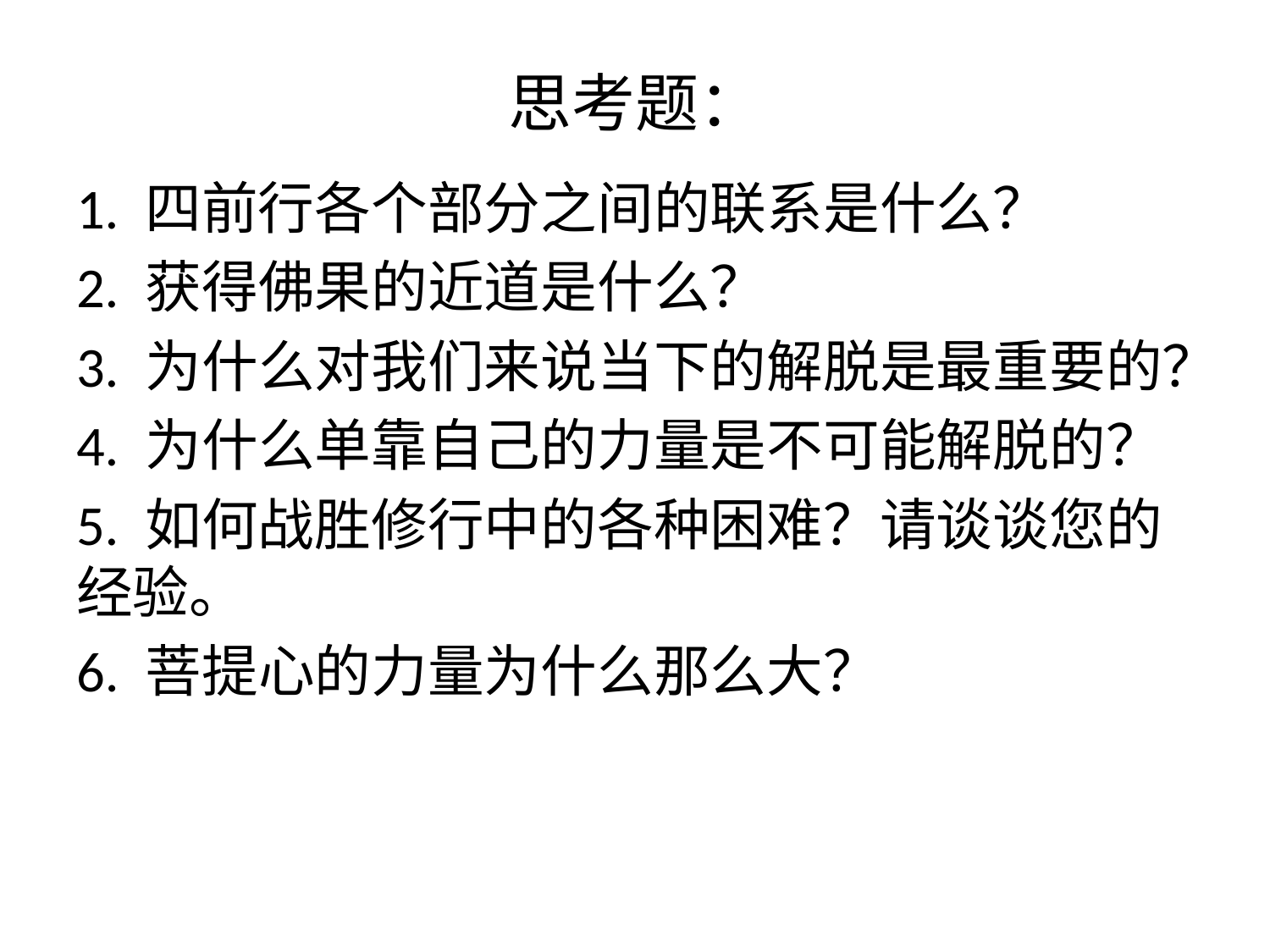

# 思考题：
1. 四前行各个部分之间的联系是什么？
2. 获得佛果的近道是什么？
3. 为什么对我们来说当下的解脱是最重要的？
4. 为什么单靠自己的力量是不可能解脱的？
5. 如何战胜修行中的各种困难？请谈谈您的经验。
6. 菩提心的力量为什么那么大？